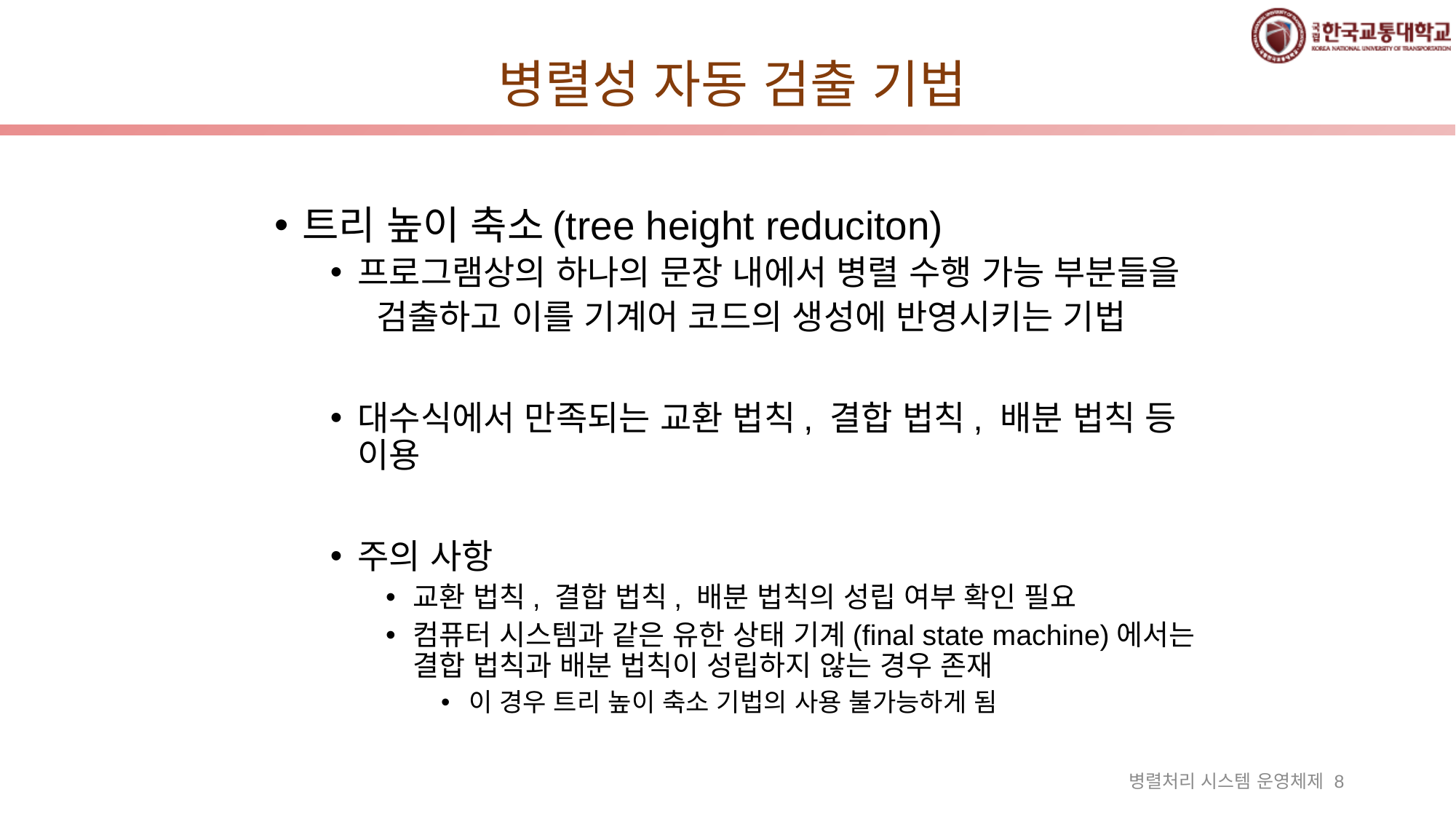

# 병렬성 자동 검출 기법
트리 높이 축소(tree height reduciton)
프로그램상의 하나의 문장 내에서 병렬 수행 가능 부분들을
    검출하고 이를 기계어 코드의 생성에 반영시키는 기법

대수식에서 만족되는 교환 법칙, 결합 법칙, 배분 법칙 등 이용

주의 사항
교환 법칙, 결합 법칙, 배분 법칙의 성립 여부 확인 필요
컴퓨터 시스템과 같은 유한 상태 기계(final state machine)에서는 결합 법칙과 배분 법칙이 성립하지 않는 경우 존재
이 경우 트리 높이 축소 기법의 사용 불가능하게 됨
병렬처리 시스템 운영체제 8